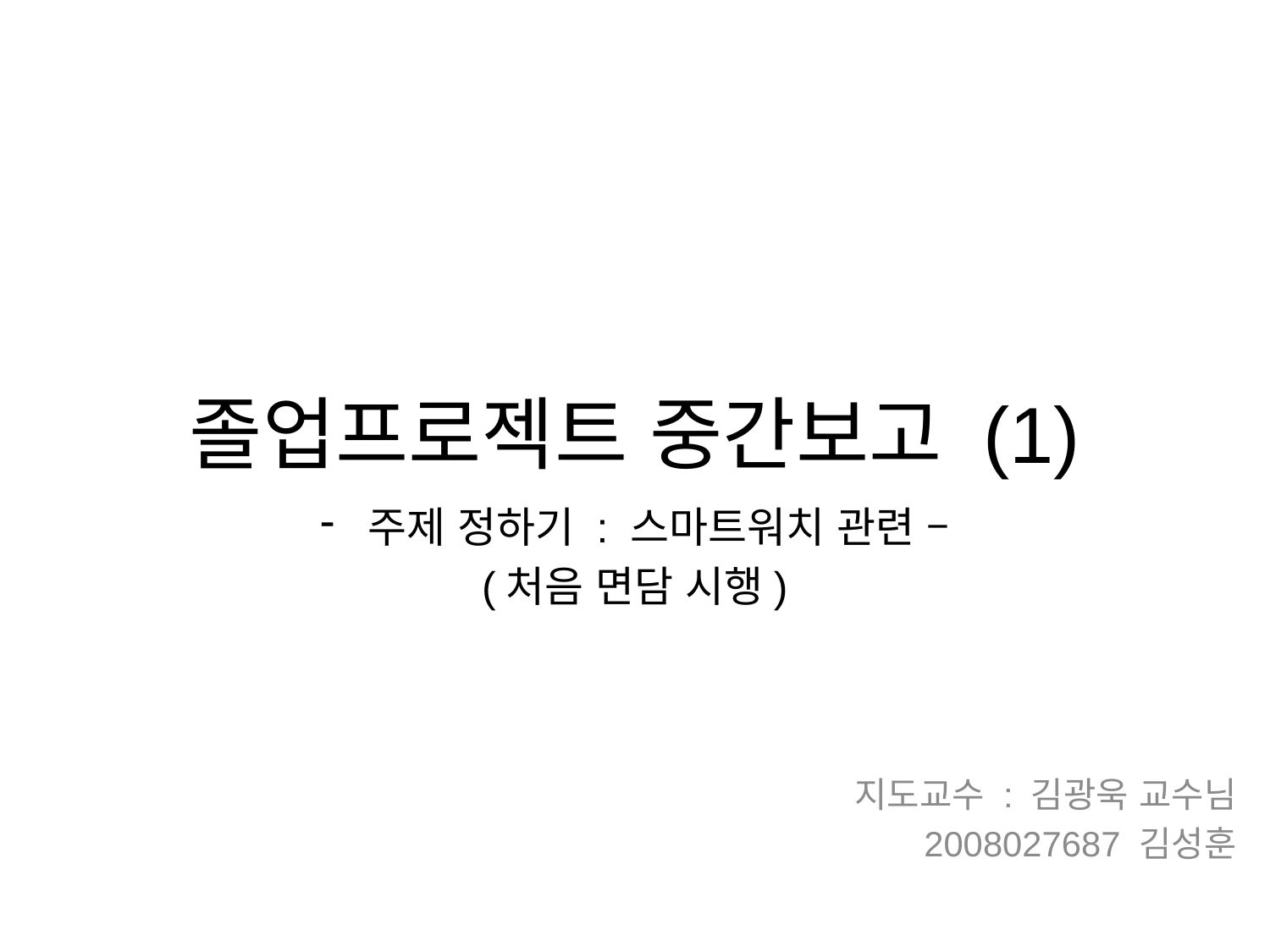

# 졸업프로젝트 중간보고 (1)
주제 정하기 : 스마트워치 관련 –
(처음 면담 시행)
지도교수 : 김광욱 교수님
2008027687 김성훈